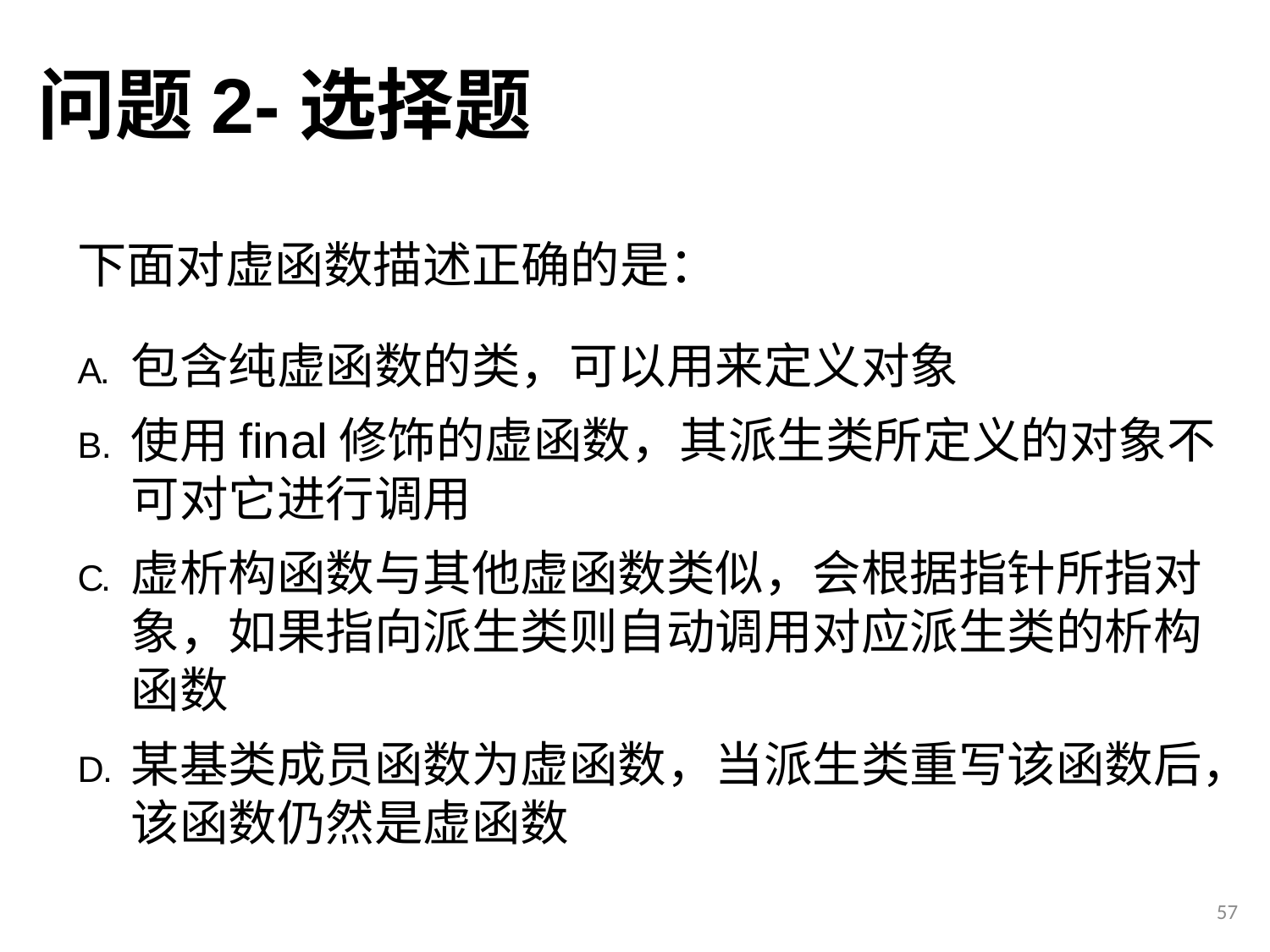

# 问题2-选择题
下面对虚函数描述正确的是：
包含纯虚函数的类，可以用来定义对象
使用final修饰的虚函数，其派生类所定义的对象不可对它进行调用
虚析构函数与其他虚函数类似，会根据指针所指对象，如果指向派生类则自动调用对应派生类的析构函数
某基类成员函数为虚函数，当派生类重写该函数后，该函数仍然是虚函数
57